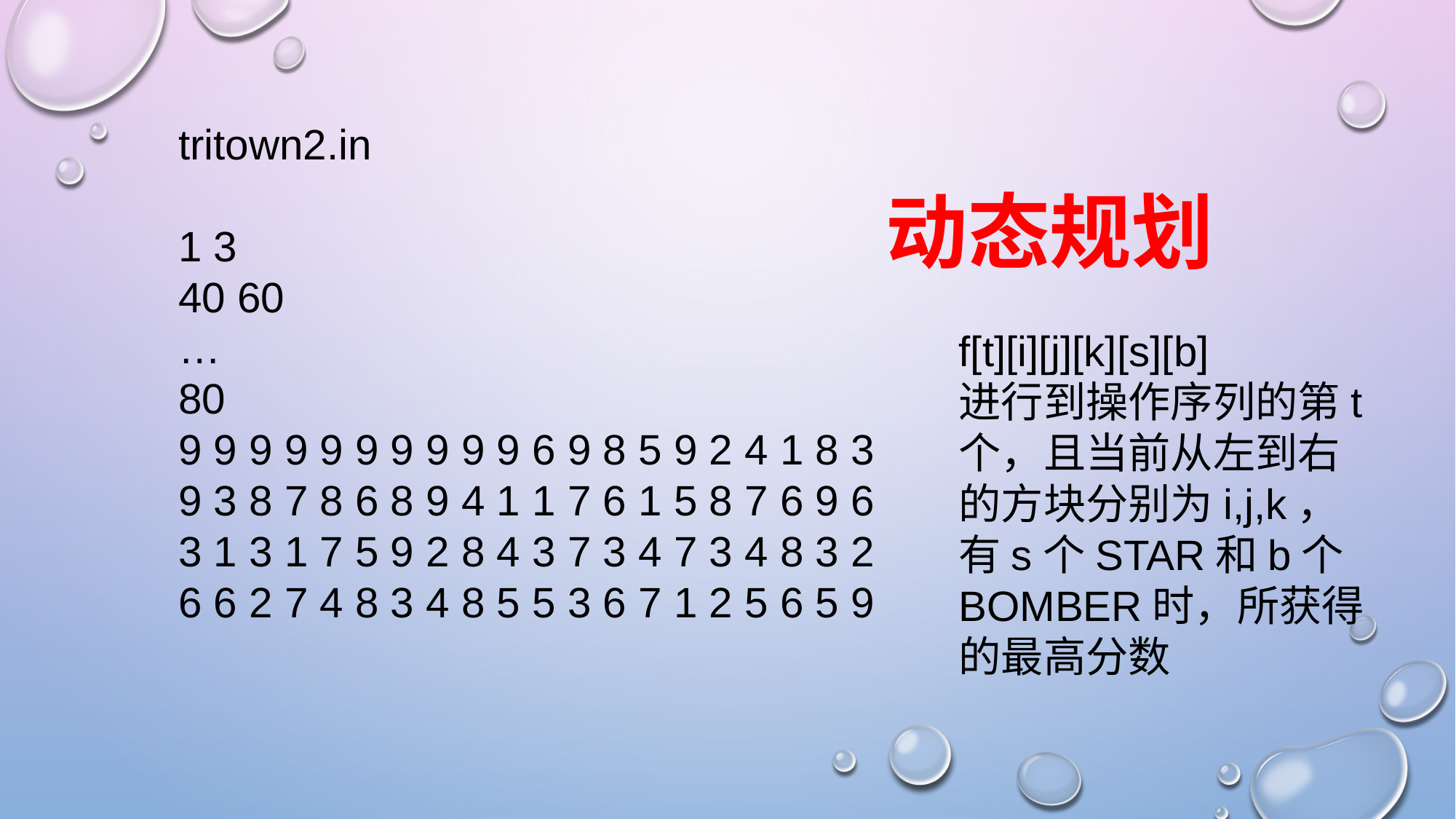

tritown2.in

1 3
40 60
…
80
9 9 9 9 9 9 9 9 9 9 6 9 8 5 9 2 4 1 8 3 9 3 8 7 8 6 8 9 4 1 1 7 6 1 5 8 7 6 9 6 3 1 3 1 7 5 9 2 8 4 3 7 3 4 7 3 4 8 3 2 6 6 2 7 4 8 3 4 8 5 5 3 6 7 1 2 5 6 5 9
动态规划
f[t][i][j][k][s][b]
进行到操作序列的第t个，且当前从左到右的方块分别为i,j,k，有s个STAR和b个BOMBER时，所获得的最高分数